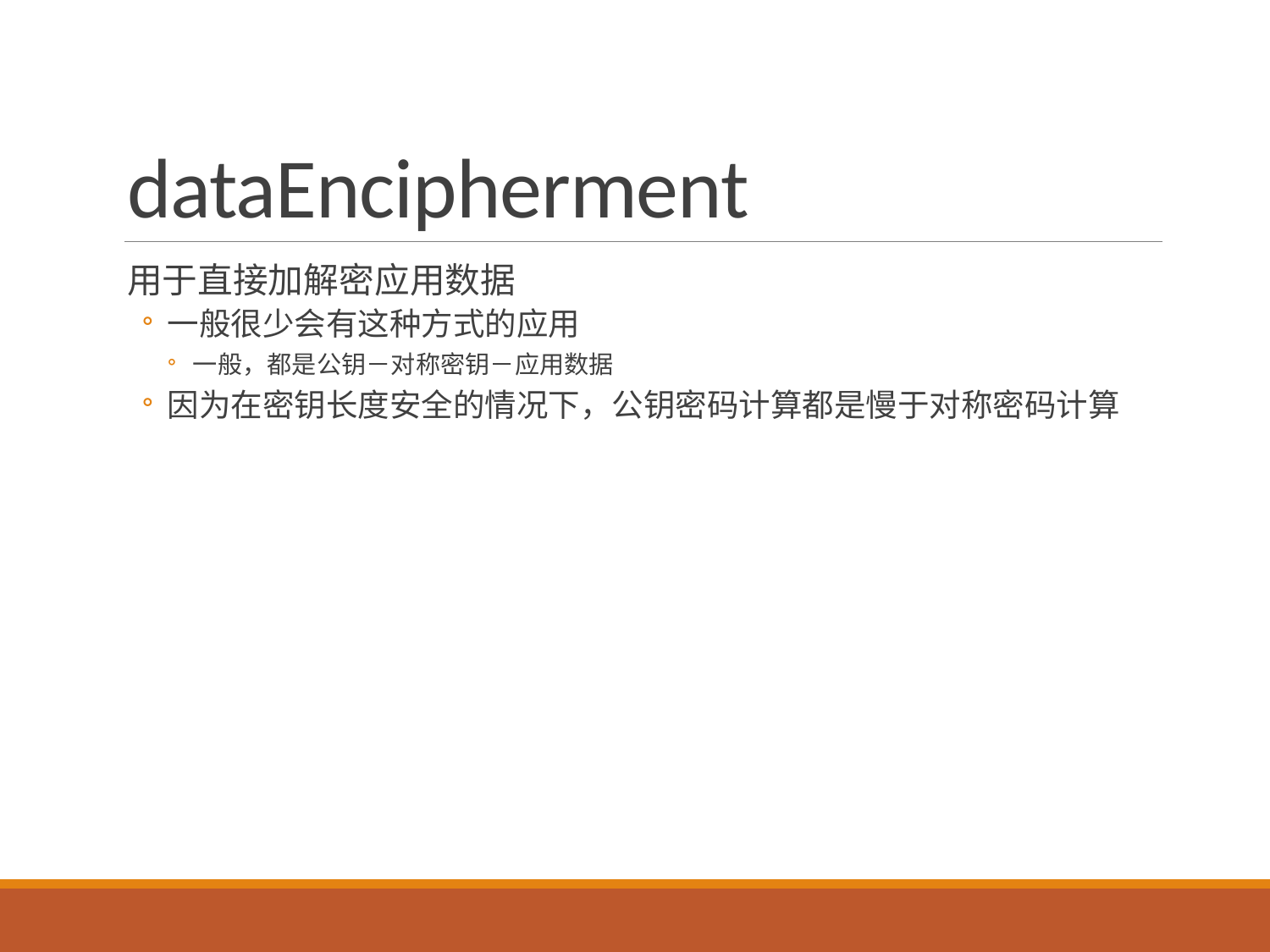

# dataEncipherment
用于直接加解密应用数据
一般很少会有这种方式的应用
一般，都是公钥－对称密钥－应用数据
因为在密钥长度安全的情况下，公钥密码计算都是慢于对称密码计算
48